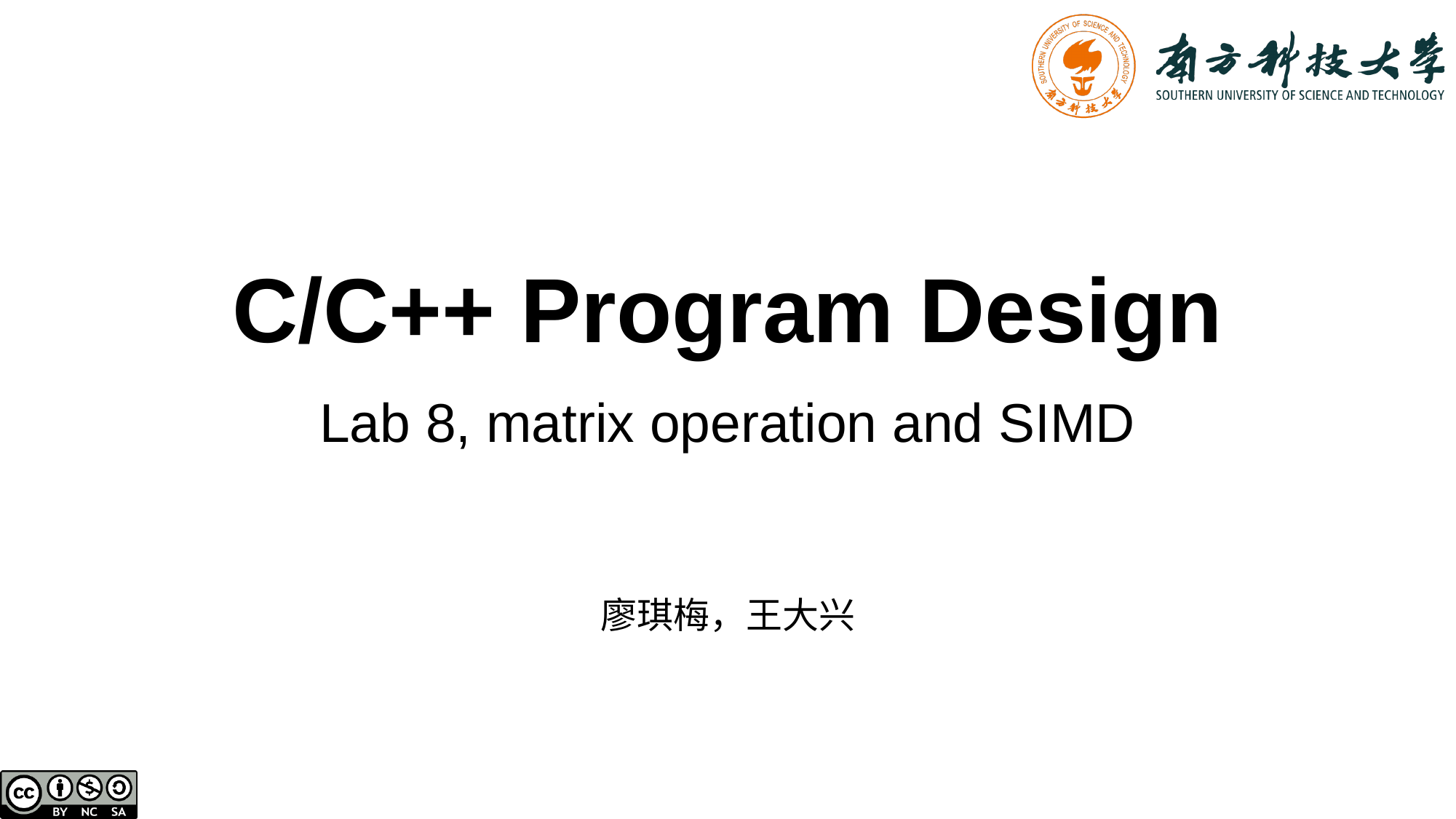

# C/C++ Program Design
Lab 8, matrix operation and SIMD

廖琪梅，王大兴